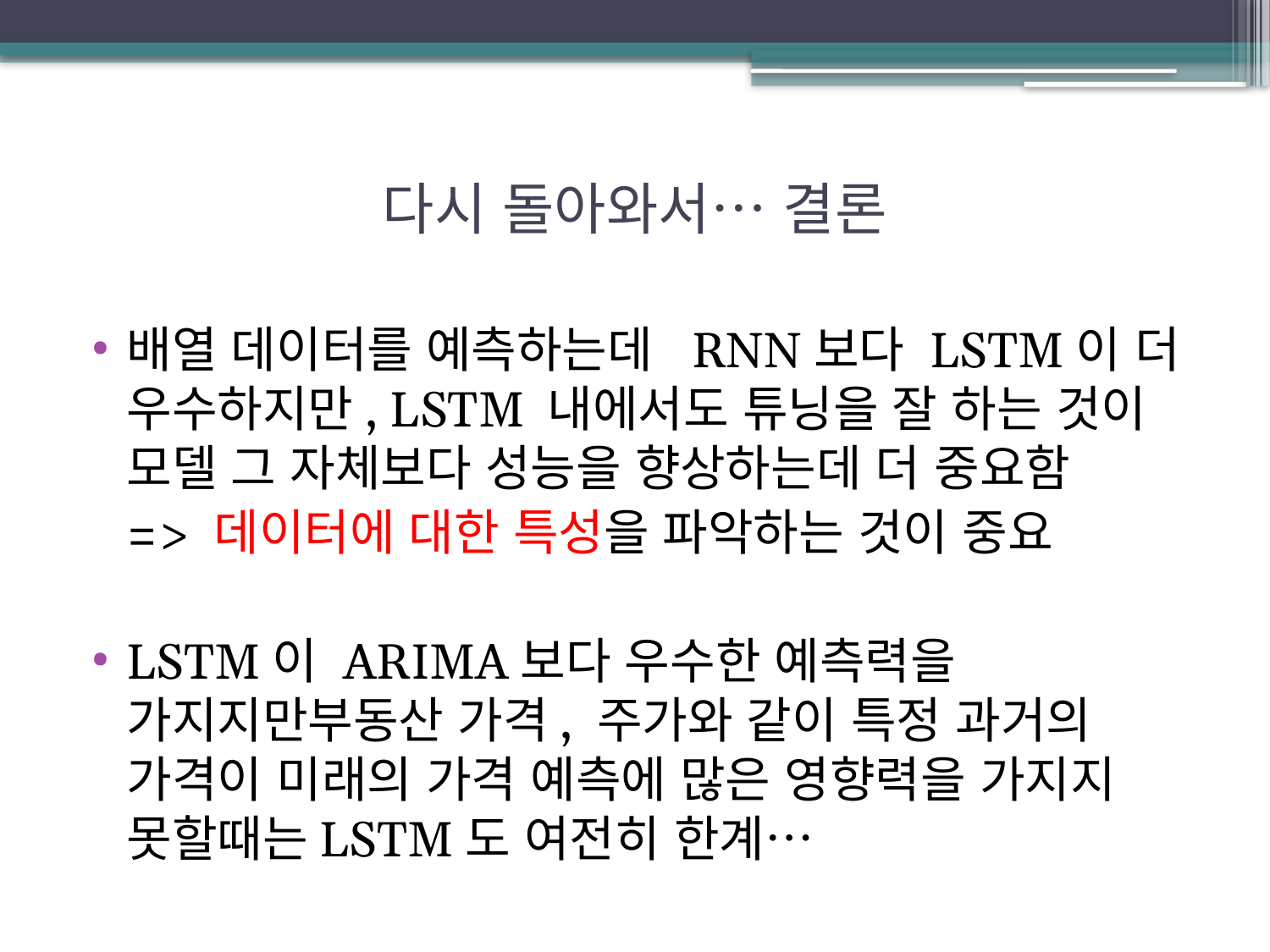

# 다시 돌아와서… 결론
배열 데이터를 예측하는데  RNN보다 LSTM이 더 우수하지만, LSTM 내에서도 튜닝을 잘 하는 것이 모델 그 자체보다 성능을 향상하는데 더 중요함
   => 데이터에 대한 특성을 파악하는 것이 중요

LSTM이 ARIMA보다 우수한 예측력을 가지지만부동산 가격, 주가와 같이 특정 과거의 가격이 미래의 가격 예측에 많은 영향력을 가지지 못할때는LSTM도 여전히 한계…